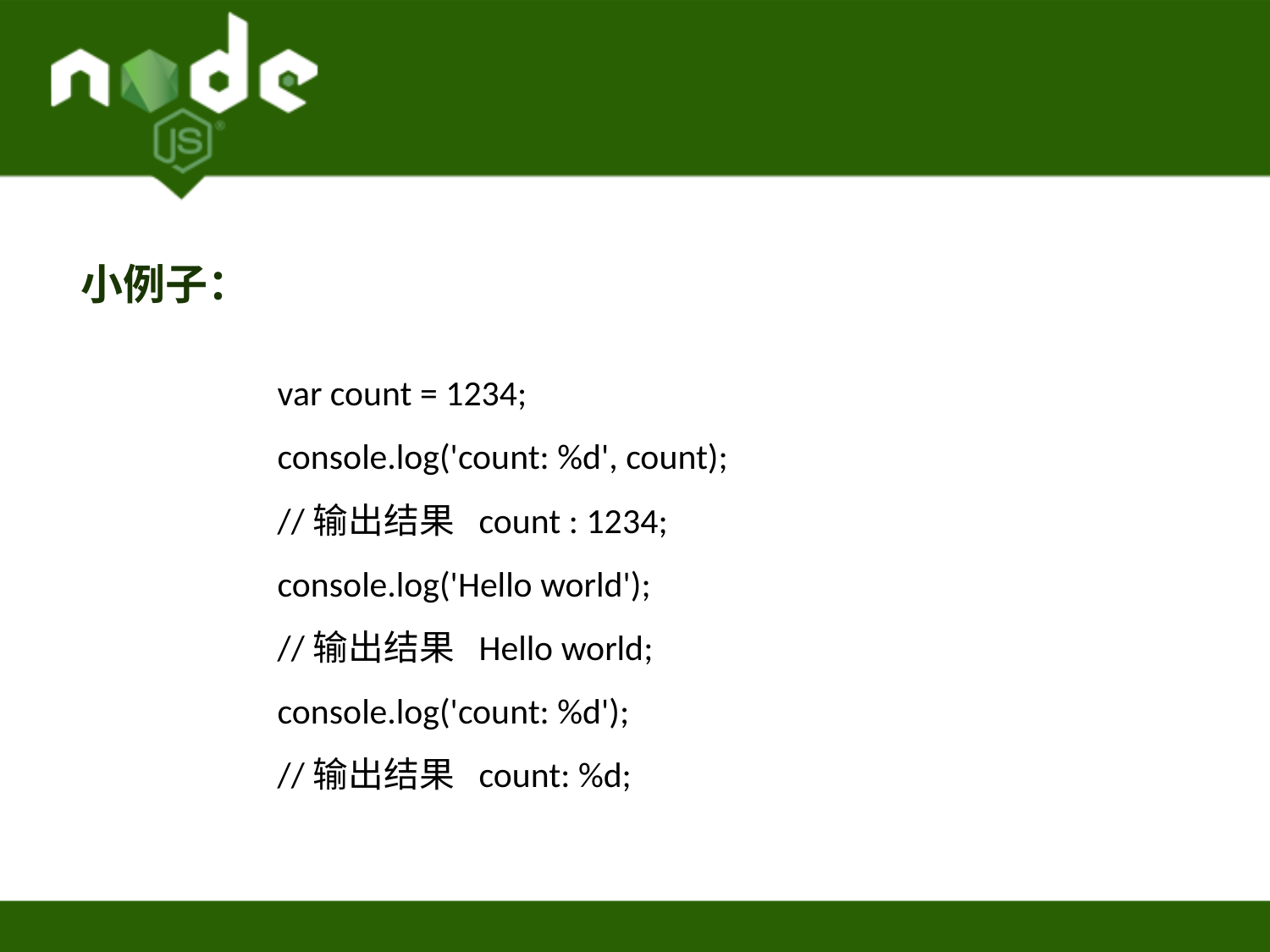

小例子：
var count = 1234;
console.log('count: %d', count);
//输出结果  count : 1234;
console.log('Hello world');
//输出结果  Hello world;
console.log('count: %d');
//输出结果  count: %d;